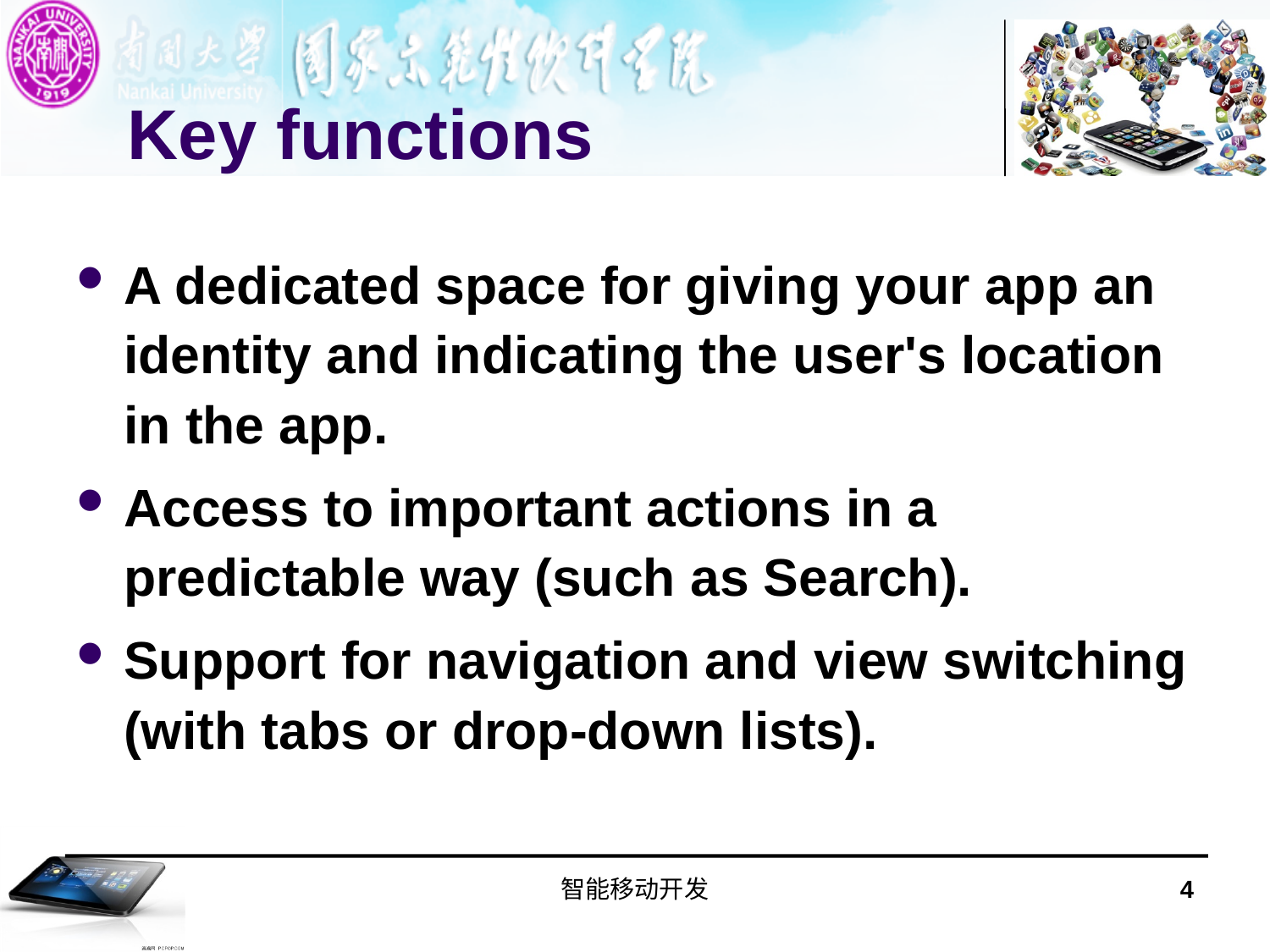

# Key functions
A dedicated space for giving your app an identity and indicating the user's location in the app.
Access to important actions in a predictable way (such as Search).
Support for navigation and view switching (with tabs or drop-down lists).
智能移动开发
4